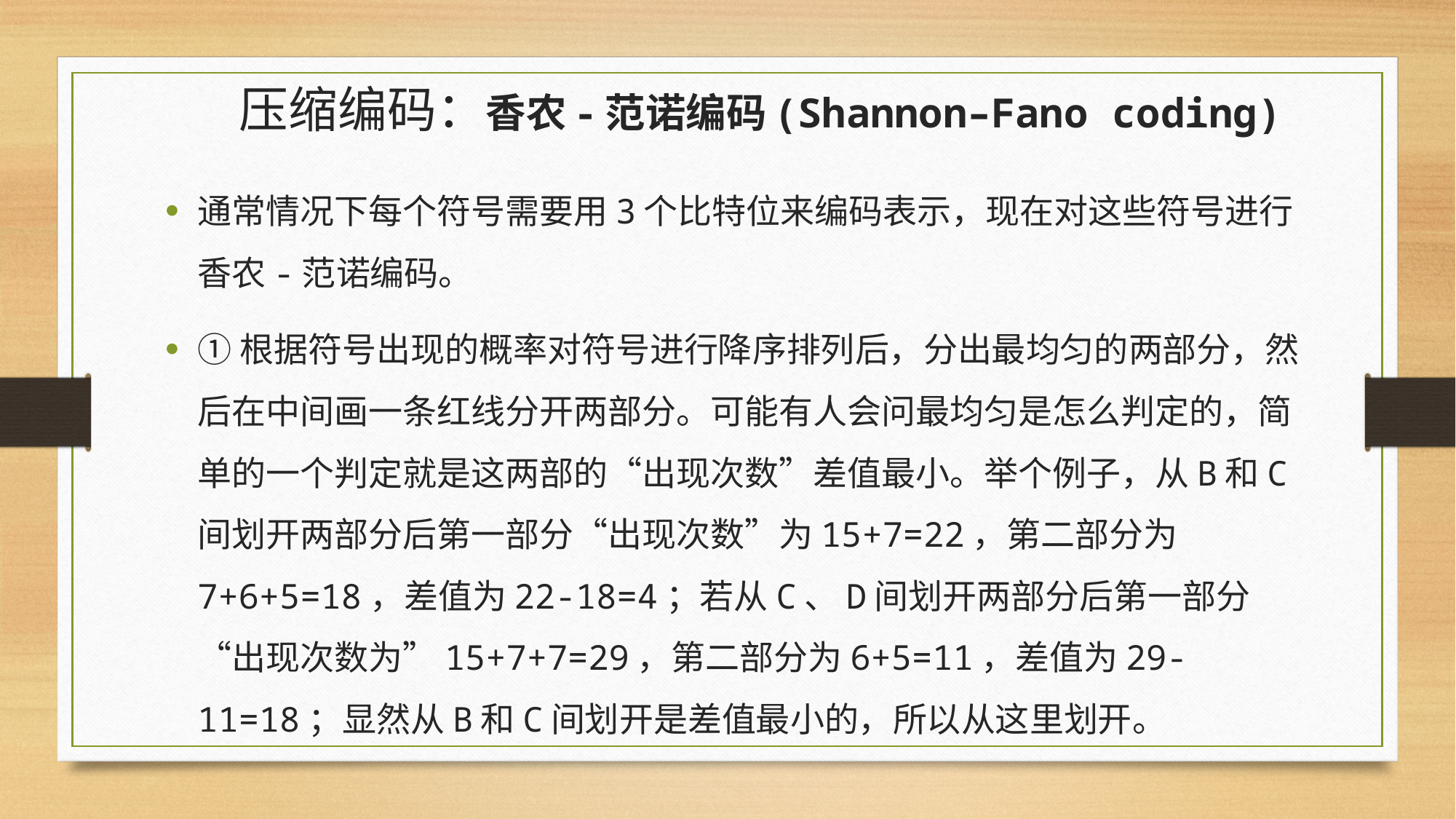

压缩编码：香农-范诺编码(Shannon–Fano coding)
通常情况下每个符号需要用3个比特位来编码表示，现在对这些符号进行香农-范诺编码。
①根据符号出现的概率对符号进行降序排列后，分出最均匀的两部分，然后在中间画一条红线分开两部分。可能有人会问最均匀是怎么判定的，简单的一个判定就是这两部的“出现次数”差值最小。举个例子，从B和C间划开两部分后第一部分“出现次数”为15+7=22，第二部分为7+6+5=18，差值为22-18=4；若从C、D间划开两部分后第一部分“出现次数为”15+7+7=29，第二部分为6+5=11，差值为29-11=18；显然从B和C间划开是差值最小的，所以从这里划开。